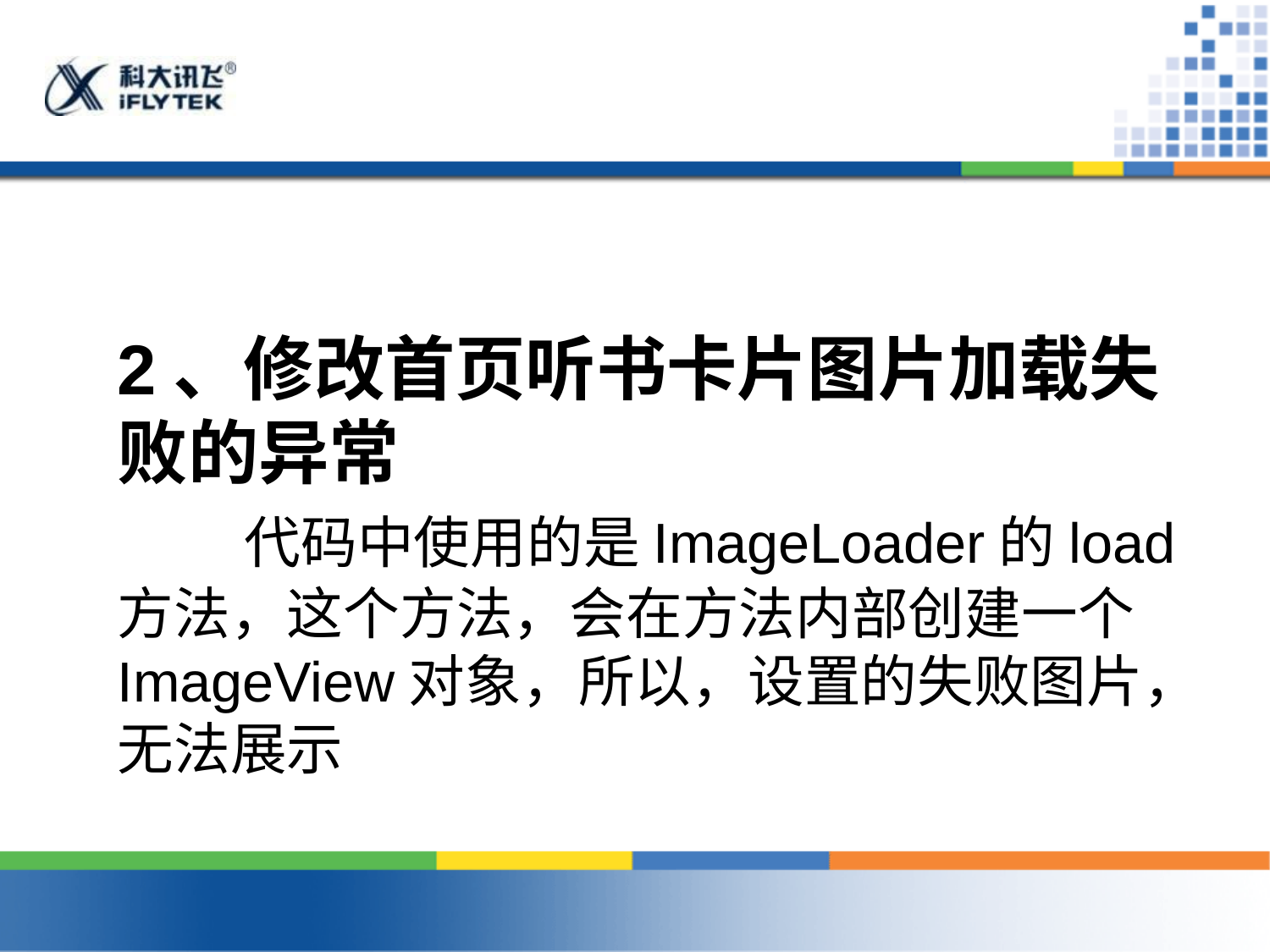

2、修改首页听书卡片图片加载失败的异常
	代码中使用的是ImageLoader的load方法，这个方法，会在方法内部创建一个ImageView对象，所以，设置的失败图片，无法展示